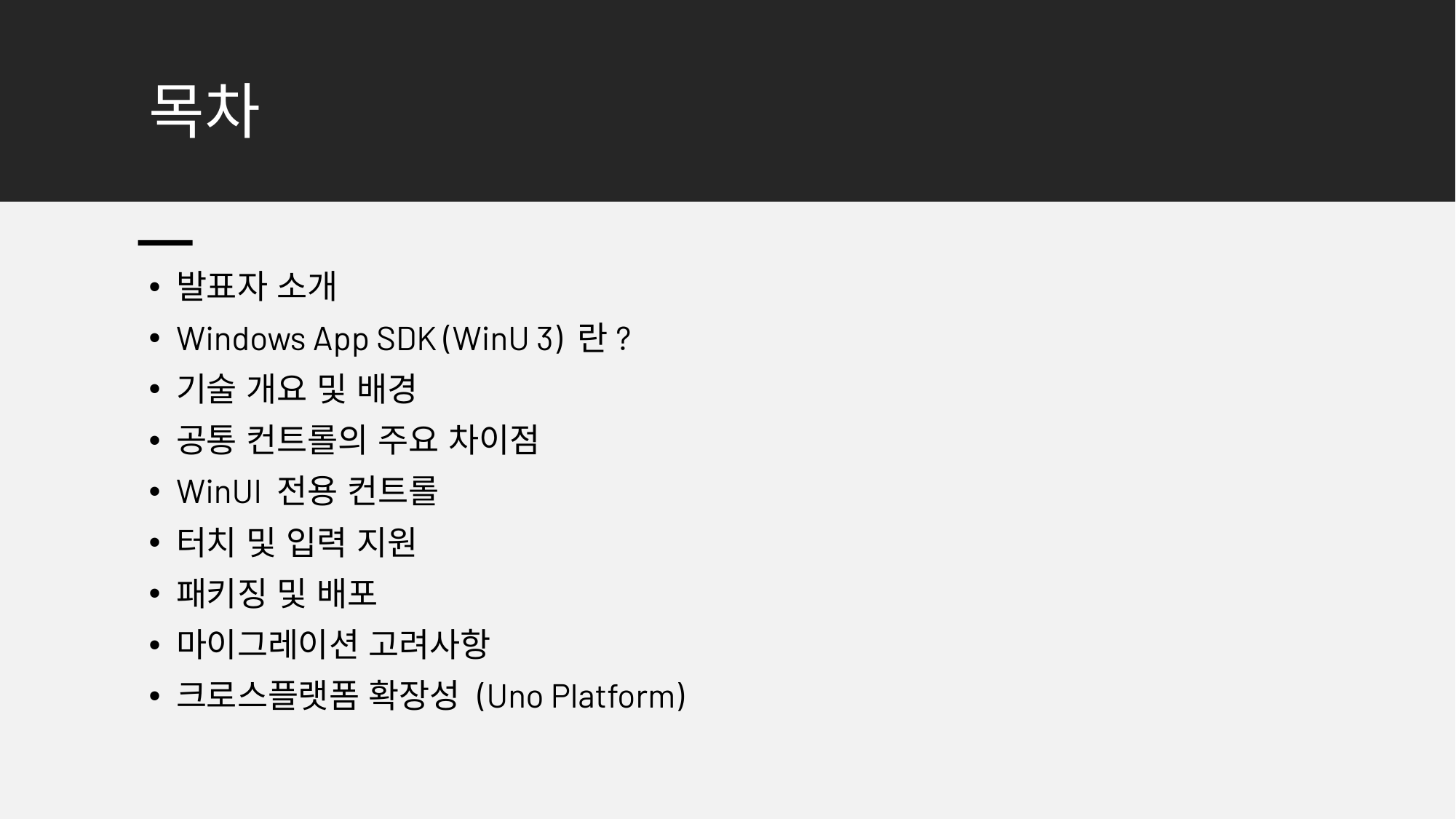

# 목차

발표자 소개
Windows App SDK (WinU 3) 란?
기술 개요 및 배경
공통 컨트롤의 주요 차이점
WinUI 전용 컨트롤
터치 및 입력 지원
패키징 및 배포
마이그레이션 고려사항
크로스플랫폼 확장성 (Uno Platform)